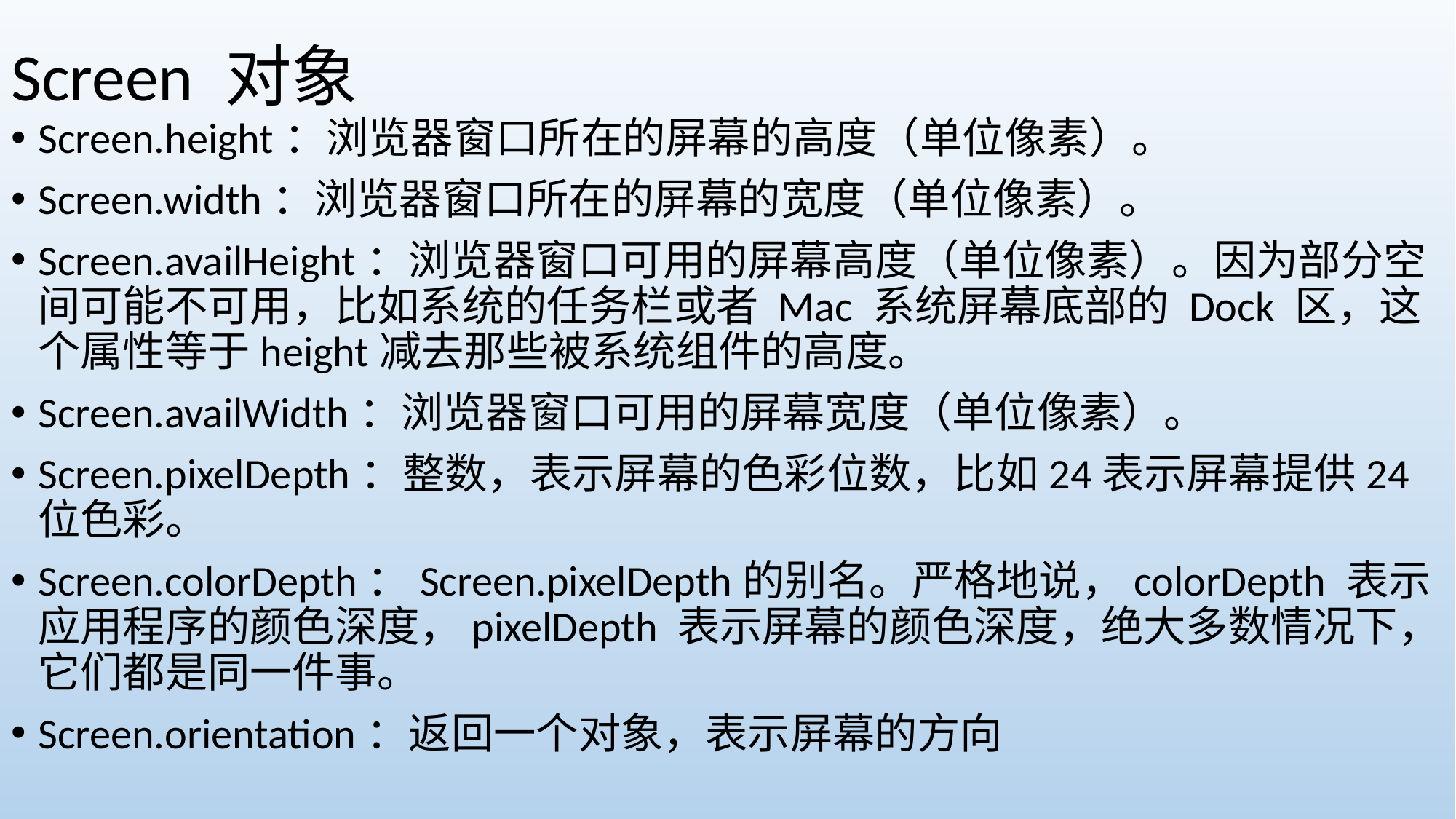

# Screen 对象
Screen.height：浏览器窗口所在的屏幕的高度（单位像素）。
Screen.width：浏览器窗口所在的屏幕的宽度（单位像素）。
Screen.availHeight：浏览器窗口可用的屏幕高度（单位像素）。因为部分空间可能不可用，比如系统的任务栏或者 Mac 系统屏幕底部的 Dock 区，这个属性等于height减去那些被系统组件的高度。
Screen.availWidth：浏览器窗口可用的屏幕宽度（单位像素）。
Screen.pixelDepth：整数，表示屏幕的色彩位数，比如24表示屏幕提供24位色彩。
Screen.colorDepth：Screen.pixelDepth的别名。严格地说，colorDepth 表示应用程序的颜色深度，pixelDepth 表示屏幕的颜色深度，绝大多数情况下，它们都是同一件事。
Screen.orientation：返回一个对象，表示屏幕的方向